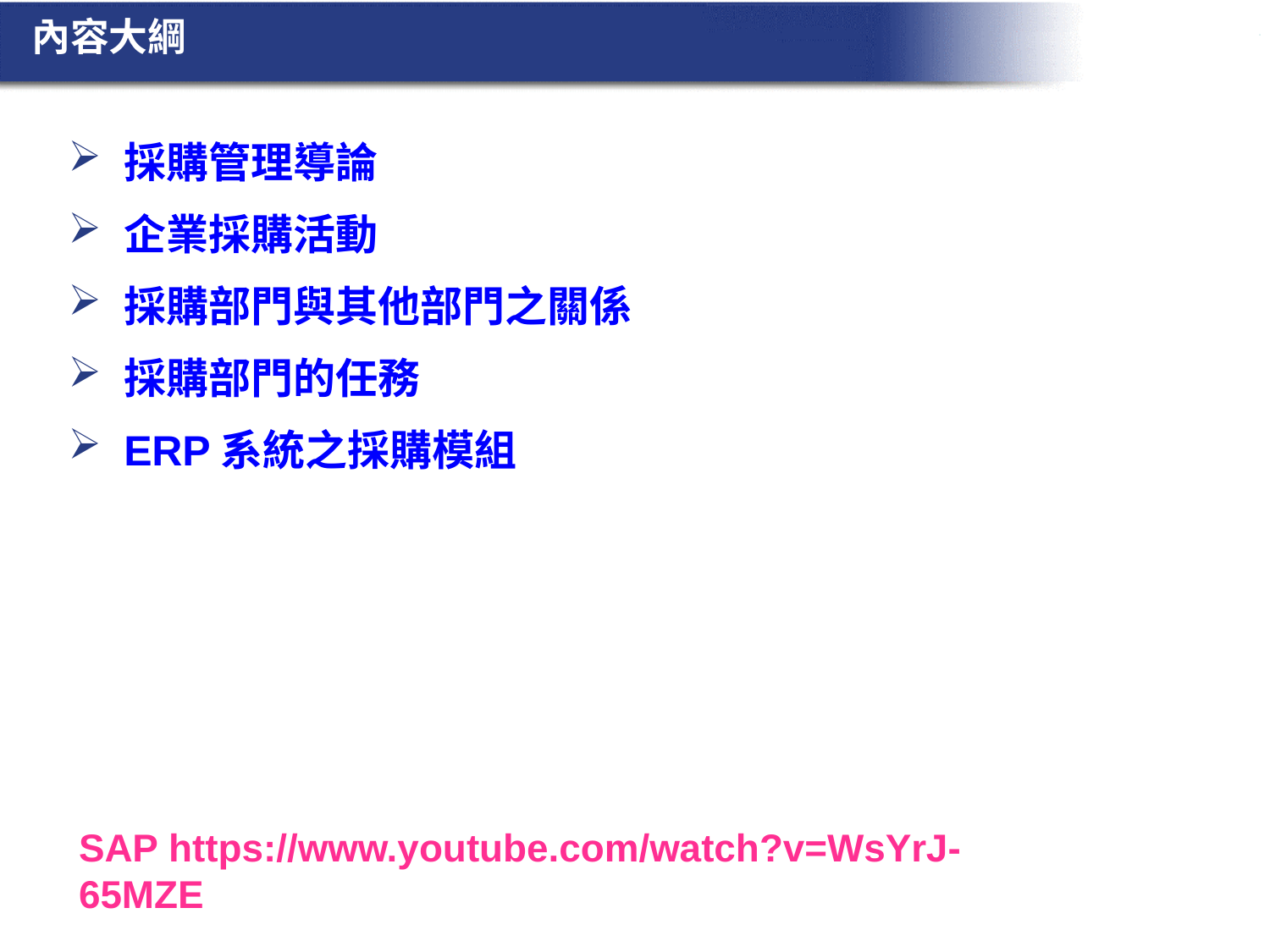

# 內容大綱
採購管理導論
企業採購活動
採購部門與其他部門之關係
採購部門的任務
ERP系統之採購模組
SAP https://www.youtube.com/watch?v=WsYrJ-65MZE